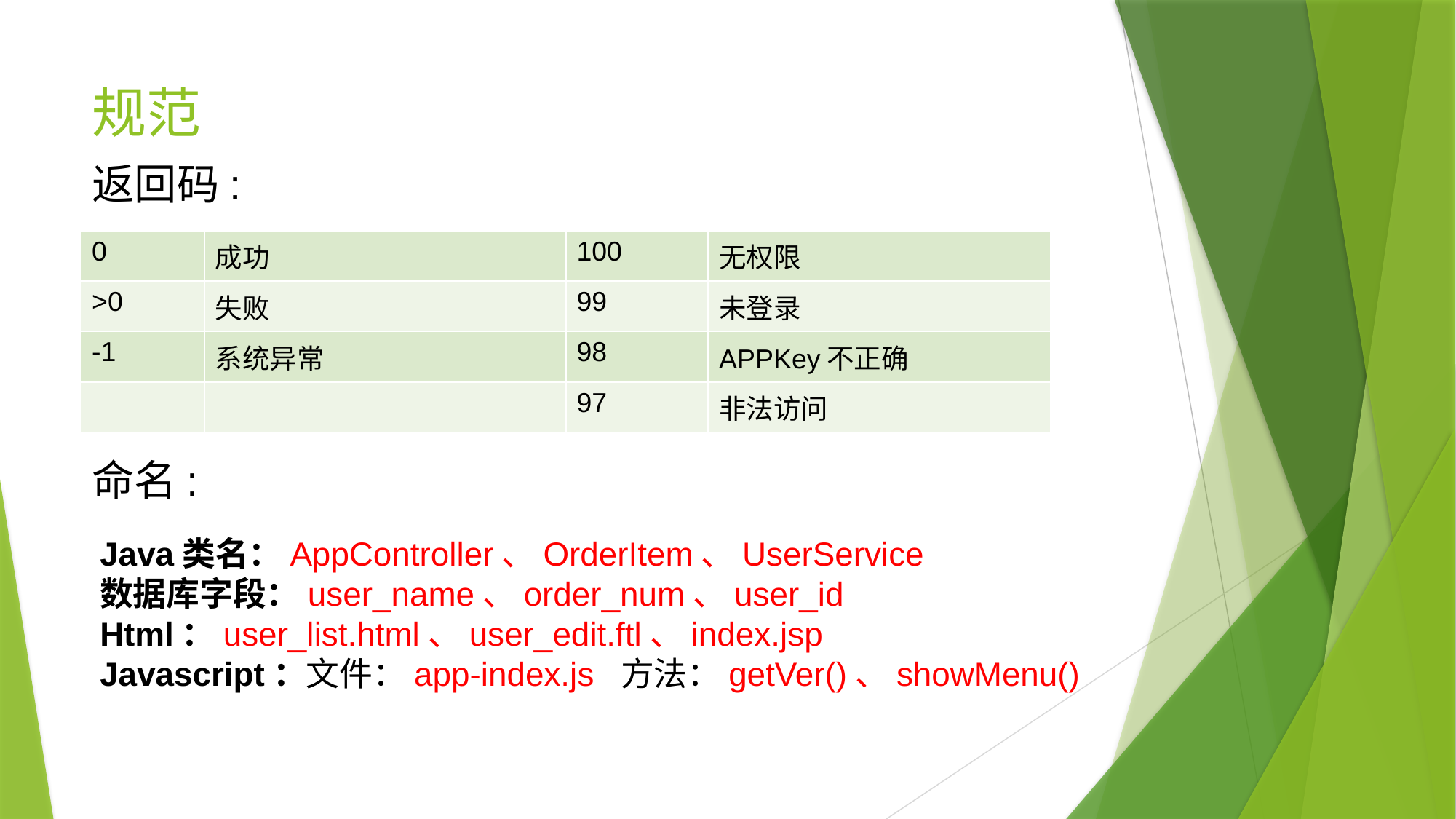

# 规范
返回码:
| 0 | 成功 | 100 | 无权限 |
| --- | --- | --- | --- |
| >0 | 失败 | 99 | 未登录 |
| -1 | 系统异常 | 98 | APPKey不正确 |
|  |  | 97 | 非法访问 |
命名:
Java类名：AppController、OrderItem、UserService
数据库字段：user_name、order_num、user_id
Html：user_list.html、user_edit.ftl、index.jsp
Javascript：文件：app-index.js  方法：getVer()、showMenu()